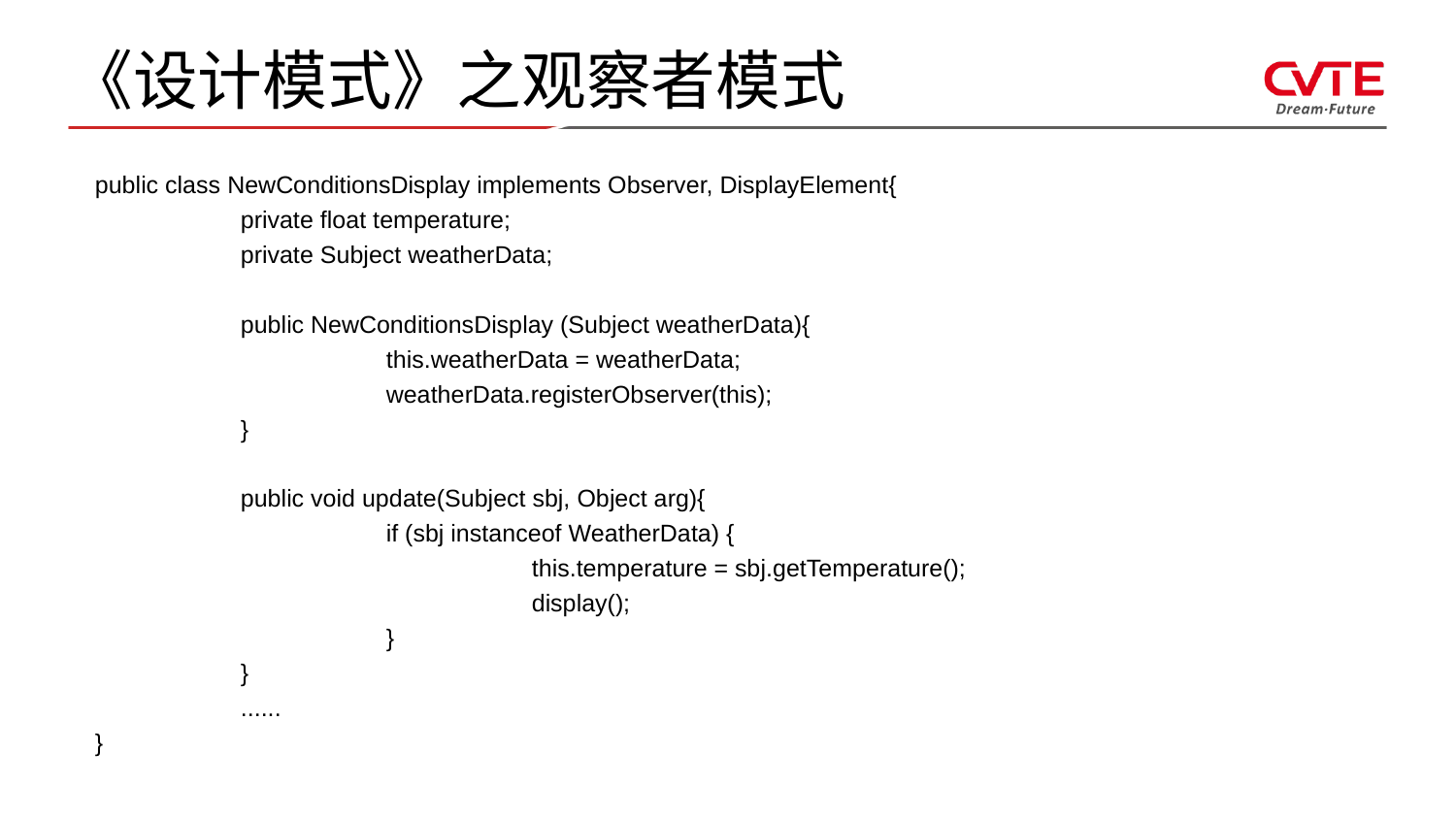

# 《设计模式》之观察者模式
public class NewConditionsDisplay implements Observer, DisplayElement{
	private float temperature;
	private Subject weatherData;

	public NewConditionsDisplay (Subject weatherData){
		this.weatherData = weatherData;
		weatherData.registerObserver(this);
	}

	public void update(Subject sbj, Object arg){
		if (sbj instanceof WeatherData) {
			this.temperature = sbj.getTemperature();
			display();
		}
	}
	......
}
18